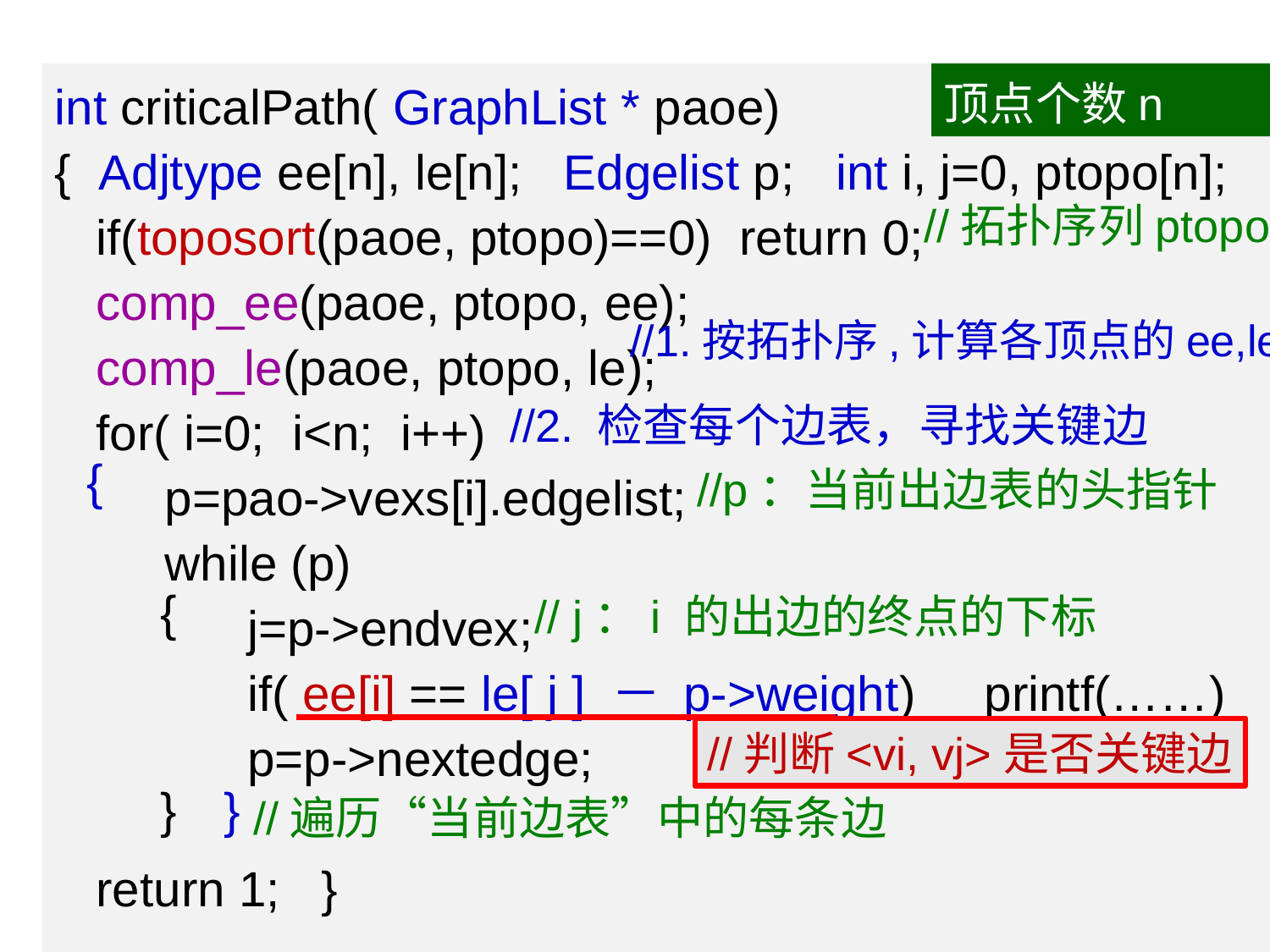

int criticalPath( GraphList * paoe)
{  Adjtype ee[n], le[n];   Edgelist p;   int i, j=0, ptopo[n];
   if(toposort(paoe, ptopo)==0)  return 0;
   comp_ee(paoe, ptopo, ee);
   comp_le(paoe, ptopo, le);
   for( i=0;  i<n;  i++)
        p=pao->vexs[i].edgelist;
        while (p)
              j=p->endvex;
              if( ee[i] == le[ j ] － p->weight)     printf(……)
              p=p->nextedge;

   return 1;   }
顶点个数n
//拓扑序列ptopo
//1.按拓扑序,计算各顶点的ee,le
//2. 检查每个边表，寻找关键边
{
//p：当前出边表的头指针
{
// j：i 的出边的终点的下标
//判断<vi, vj>是否关键边
}
}
//遍历“当前边表”中的每条边